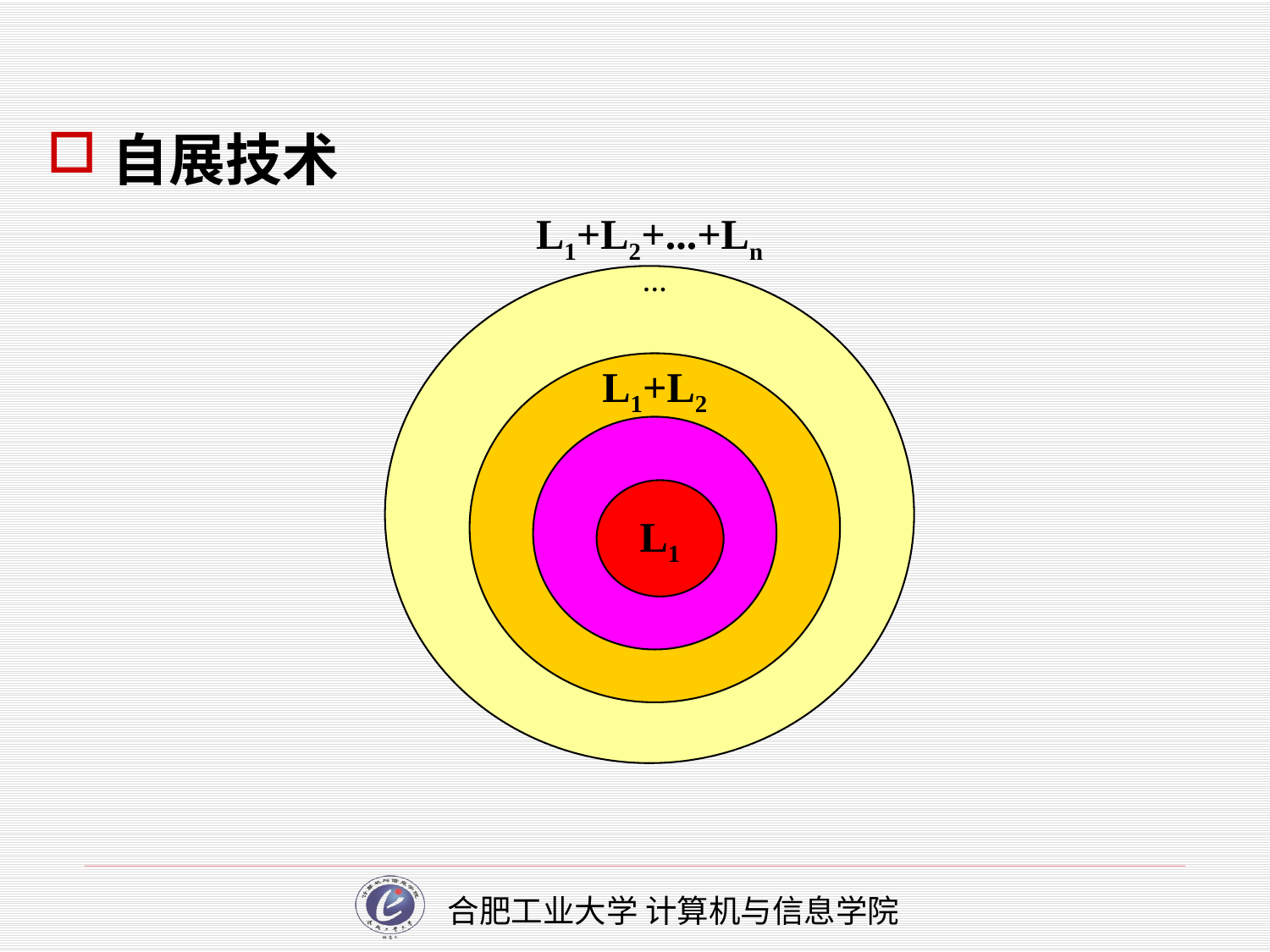

# 自展技术
L1+L2+...+Ln

…

L1+L2

L1
45